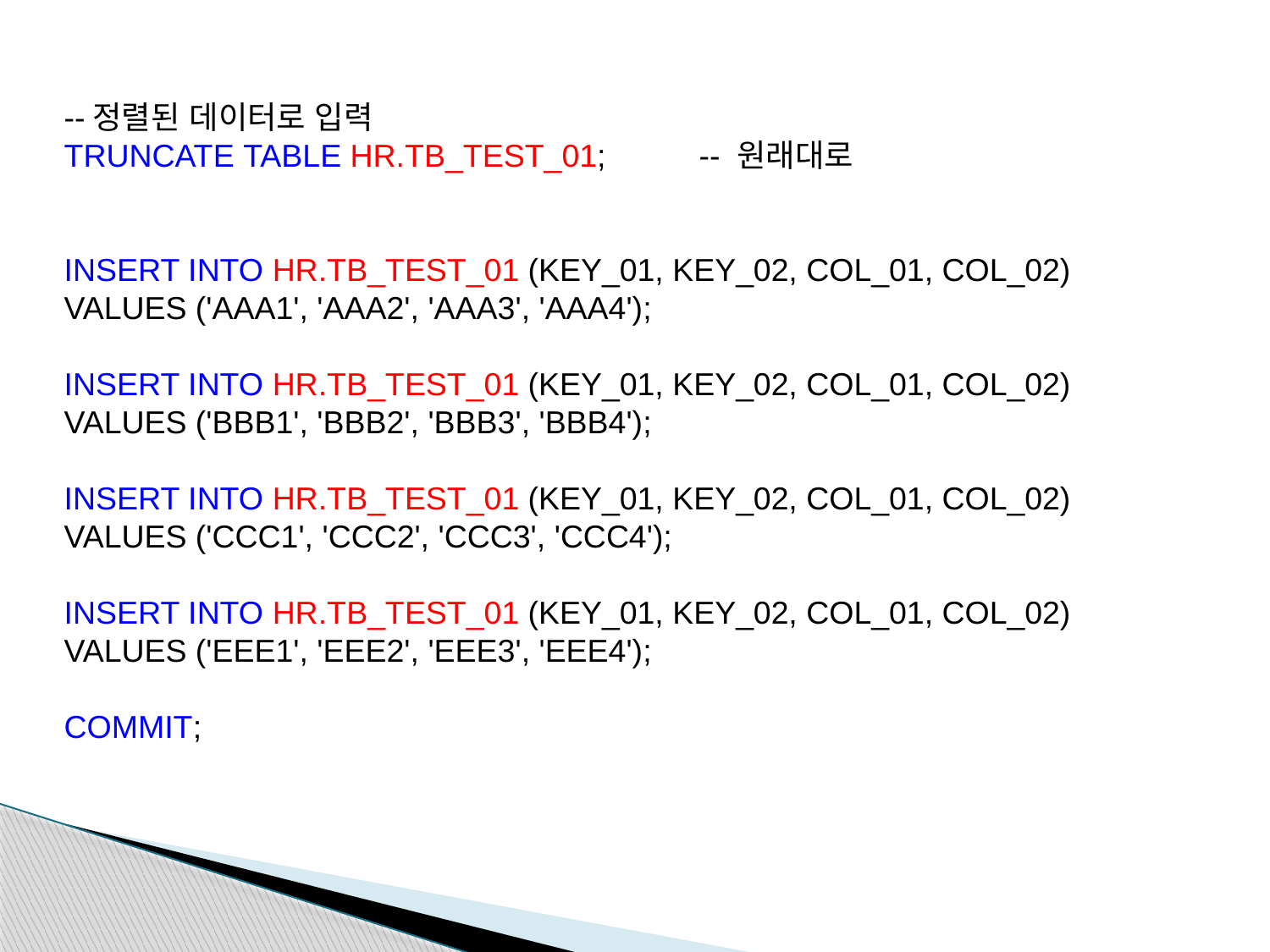

--정렬된 데이터로 입력
TRUNCATE TABLE HR.TB_TEST_01;	-- 원래대로

INSERT INTO HR.TB_TEST_01 (KEY_01, KEY_02, COL_01, COL_02)
VALUES ('AAA1', 'AAA2', 'AAA3', 'AAA4');

INSERT INTO HR.TB_TEST_01 (KEY_01, KEY_02, COL_01, COL_02)
VALUES ('BBB1', 'BBB2', 'BBB3', 'BBB4');

INSERT INTO HR.TB_TEST_01 (KEY_01, KEY_02, COL_01, COL_02)
VALUES ('CCC1', 'CCC2', 'CCC3', 'CCC4');

INSERT INTO HR.TB_TEST_01 (KEY_01, KEY_02, COL_01, COL_02)
VALUES ('EEE1', 'EEE2', 'EEE3', 'EEE4');

COMMIT;